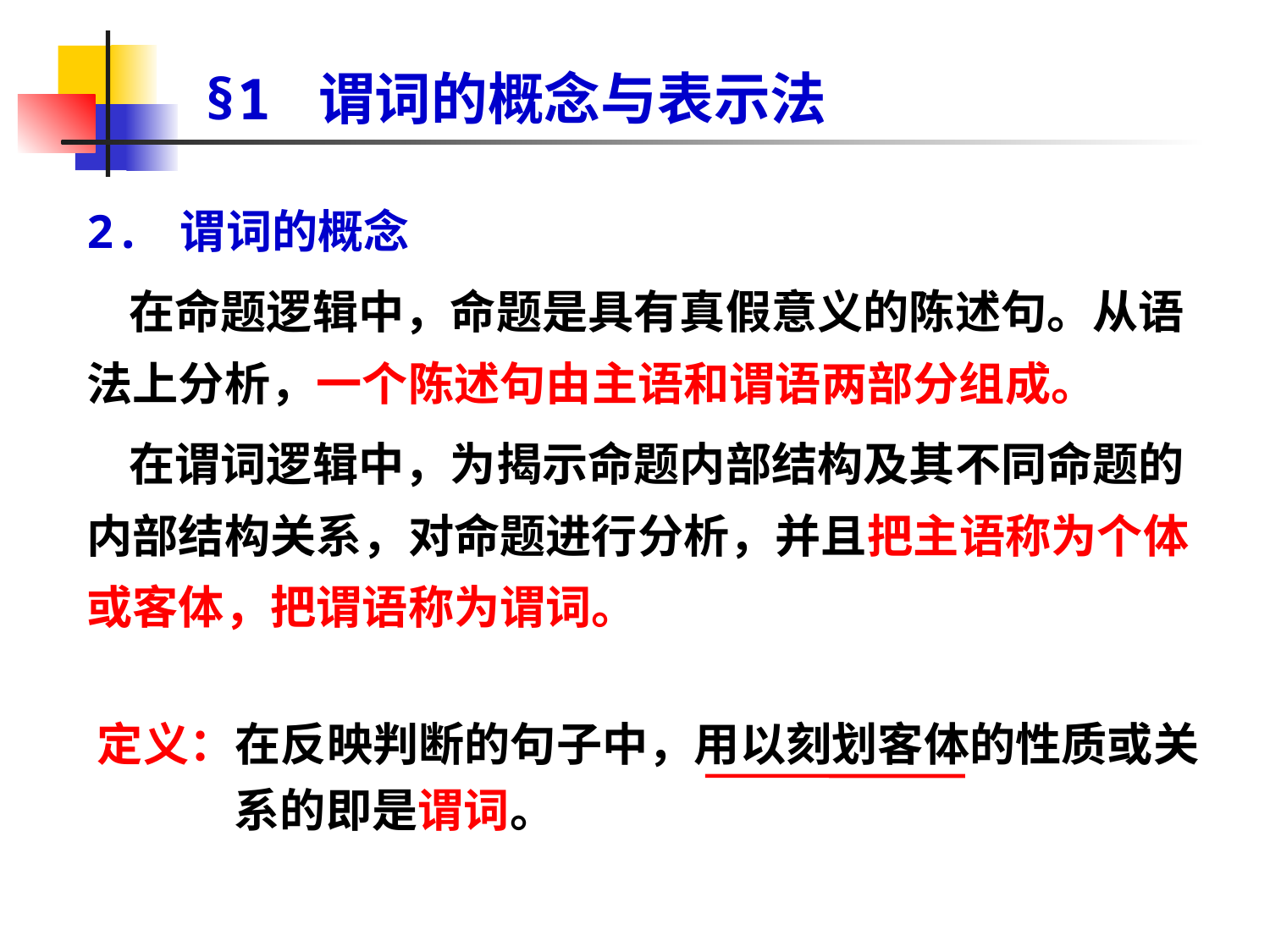

# §1 谓词的概念与表示法
2. 谓词的概念
   在命题逻辑中，命题是具有真假意义的陈述句。从语法上分析，一个陈述句由主语和谓语两部分组成。
   在谓词逻辑中，为揭示命题内部结构及其不同命题的内部结构关系，对命题进行分析，并且把主语称为个体或客体，把谓语称为谓词。
 定义：在反映判断的句子中，用以刻划客体的性质或关系的即是谓词。

5